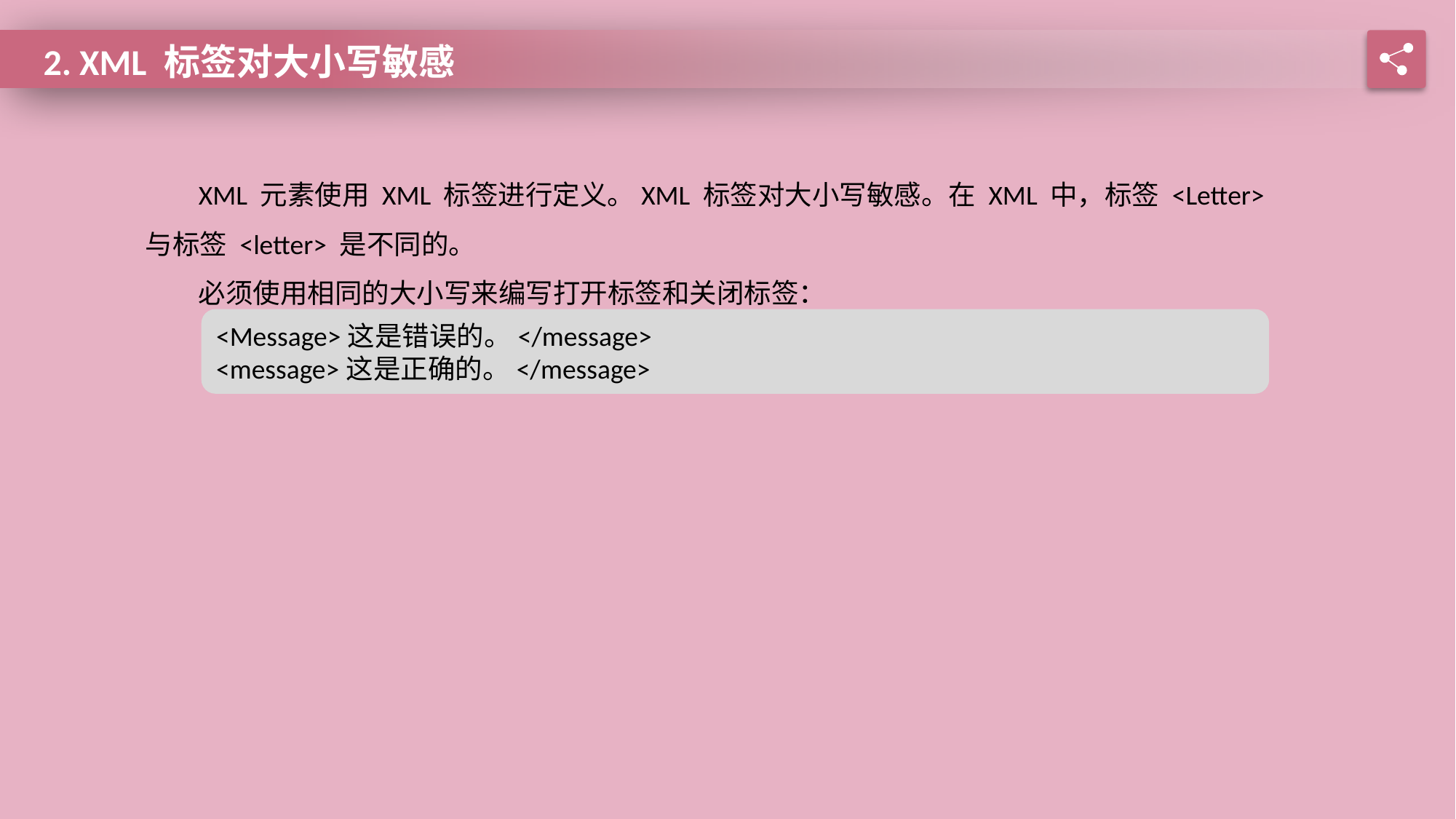

2. XML 标签对大小写敏感
XML 元素使用 XML 标签进行定义。XML 标签对大小写敏感。在 XML 中，标签 <Letter> 与标签 <letter> 是不同的。
必须使用相同的大小写来编写打开标签和关闭标签：
<Message>这是错误的。</message>
<message>这是正确的。</message>